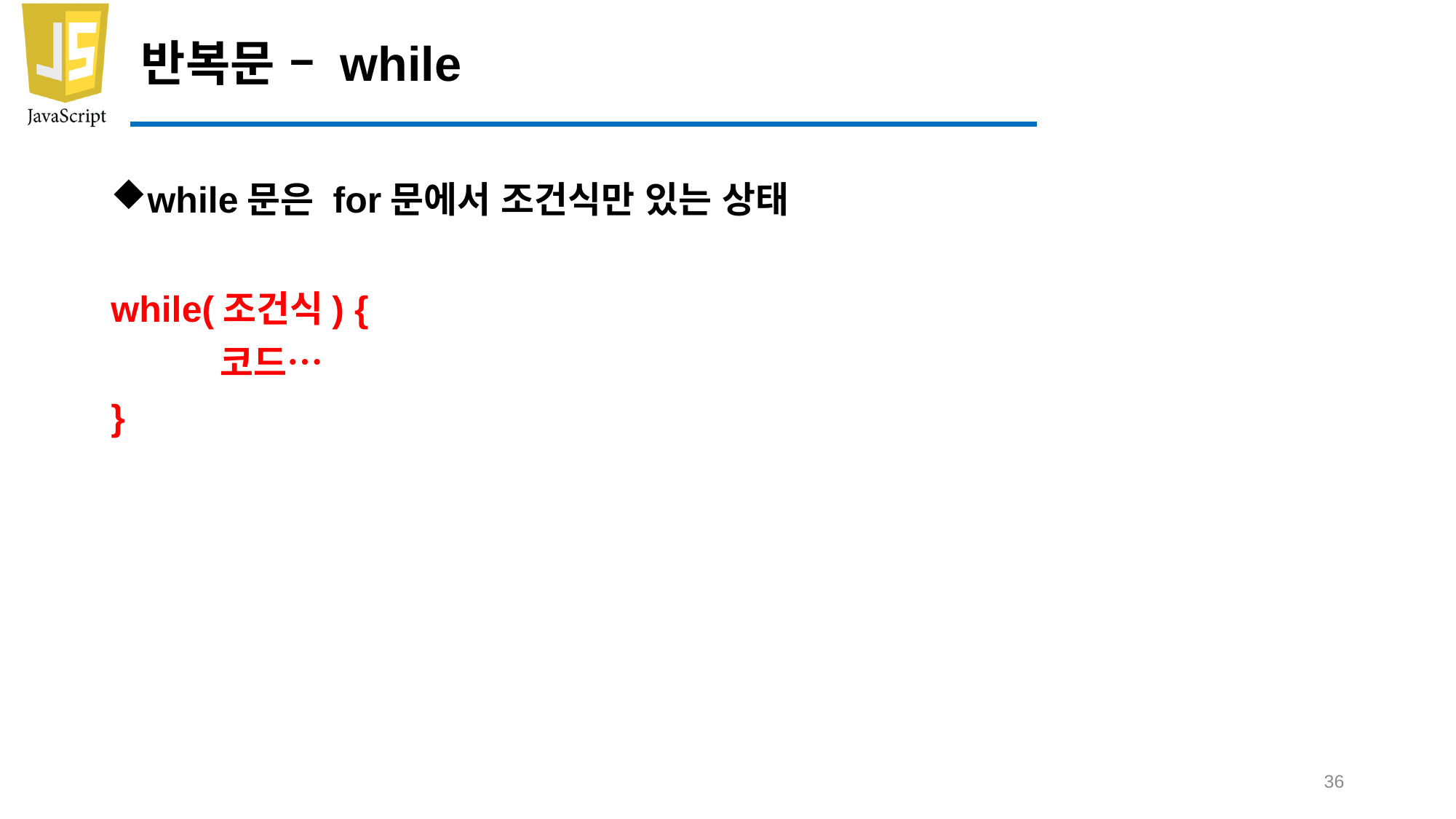

# 반복문 – while
while문은 for문에서 조건식만 있는 상태

while(조건식) {
	코드…
}
36